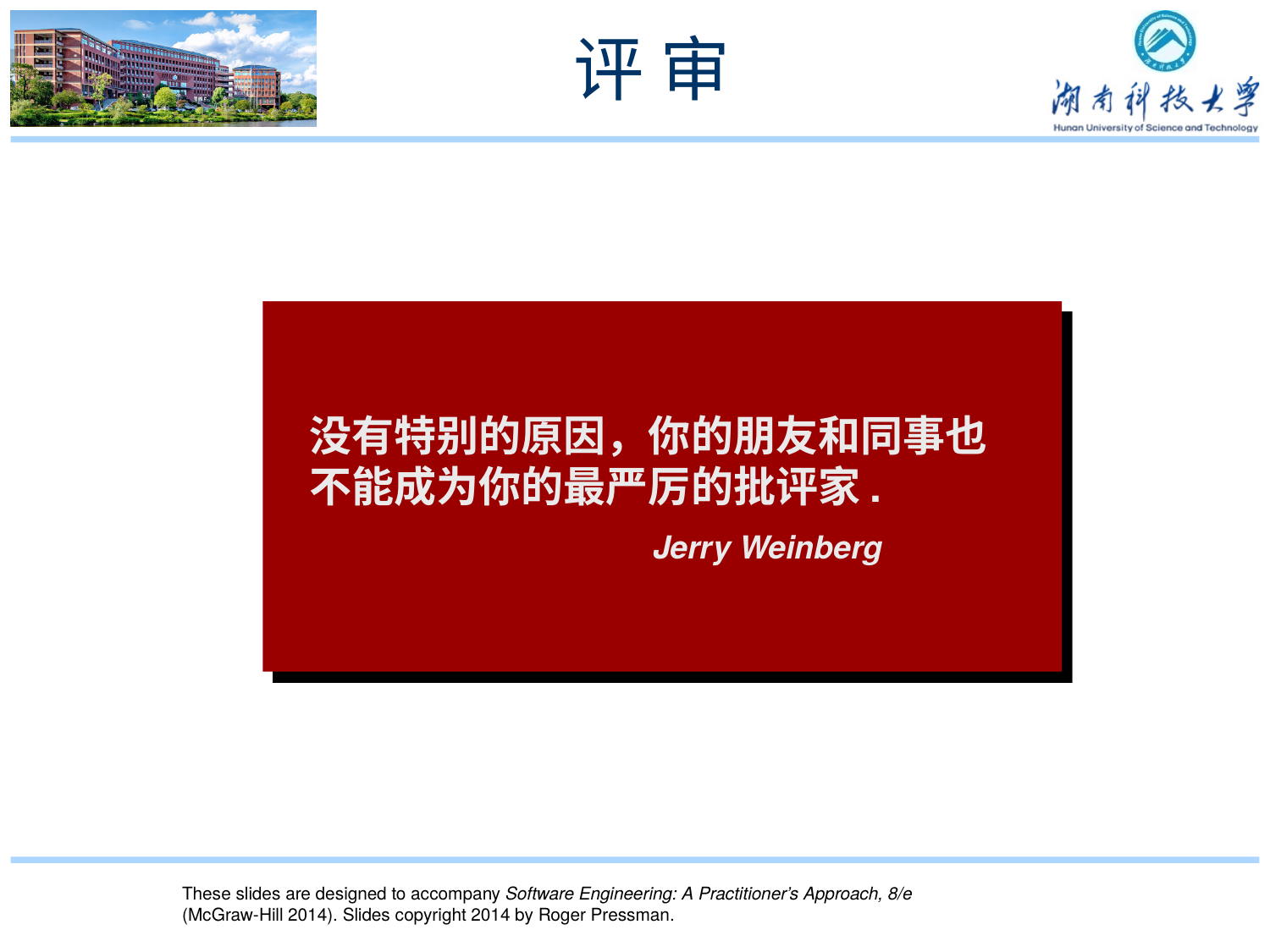

These slides are designed to accompany Software Engineering: A Practitioner’s Approach, 8/e (McGraw-Hill 2014). Slides copyright 2014 by Roger Pressman.
# 评 审

没有特别的原因，你的朋友和同事也不能成为你的最严厉的批评家.
Jerry Weinberg
2